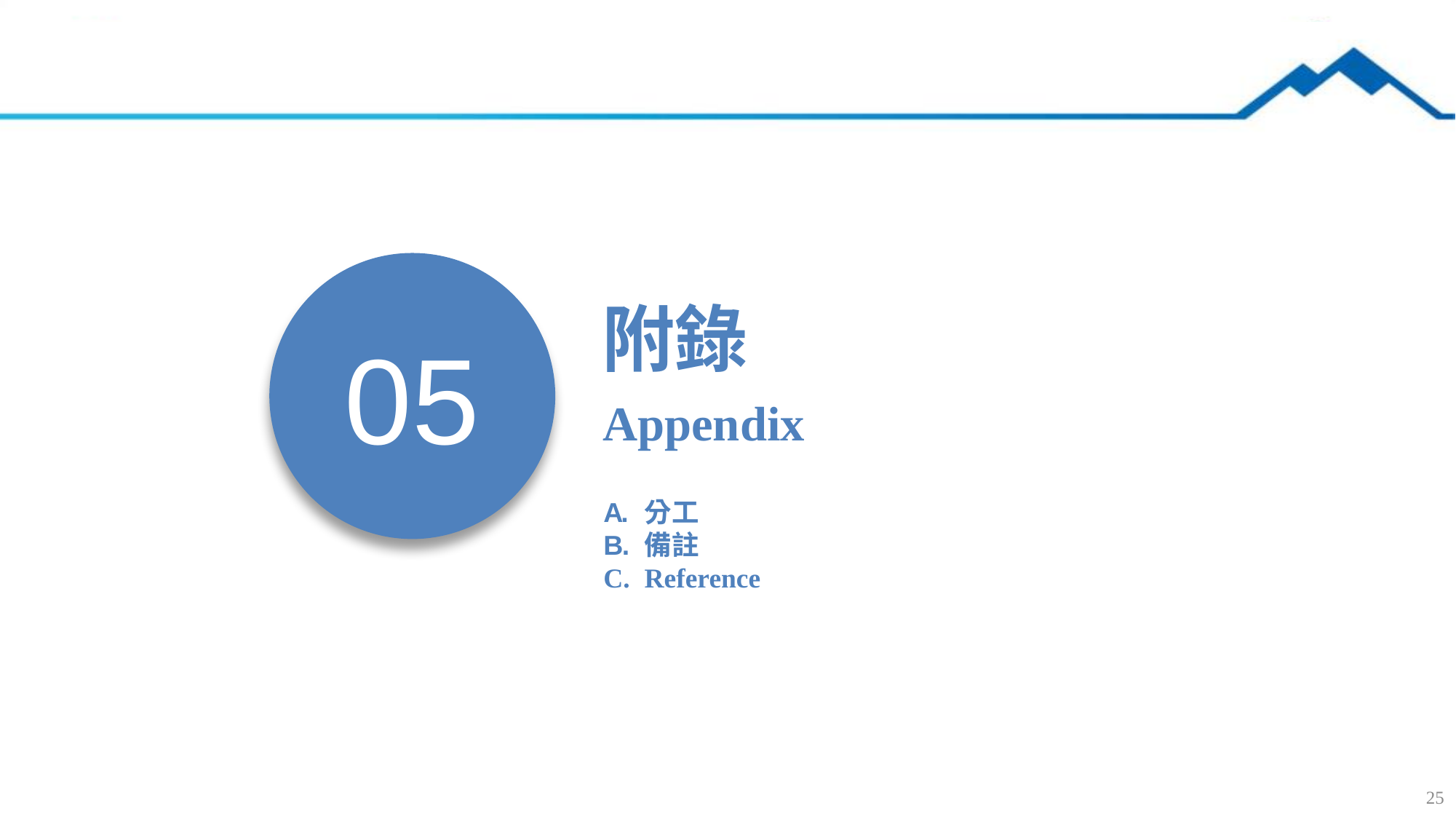

05
附錄
Appendix
分工
備註
Reference
25